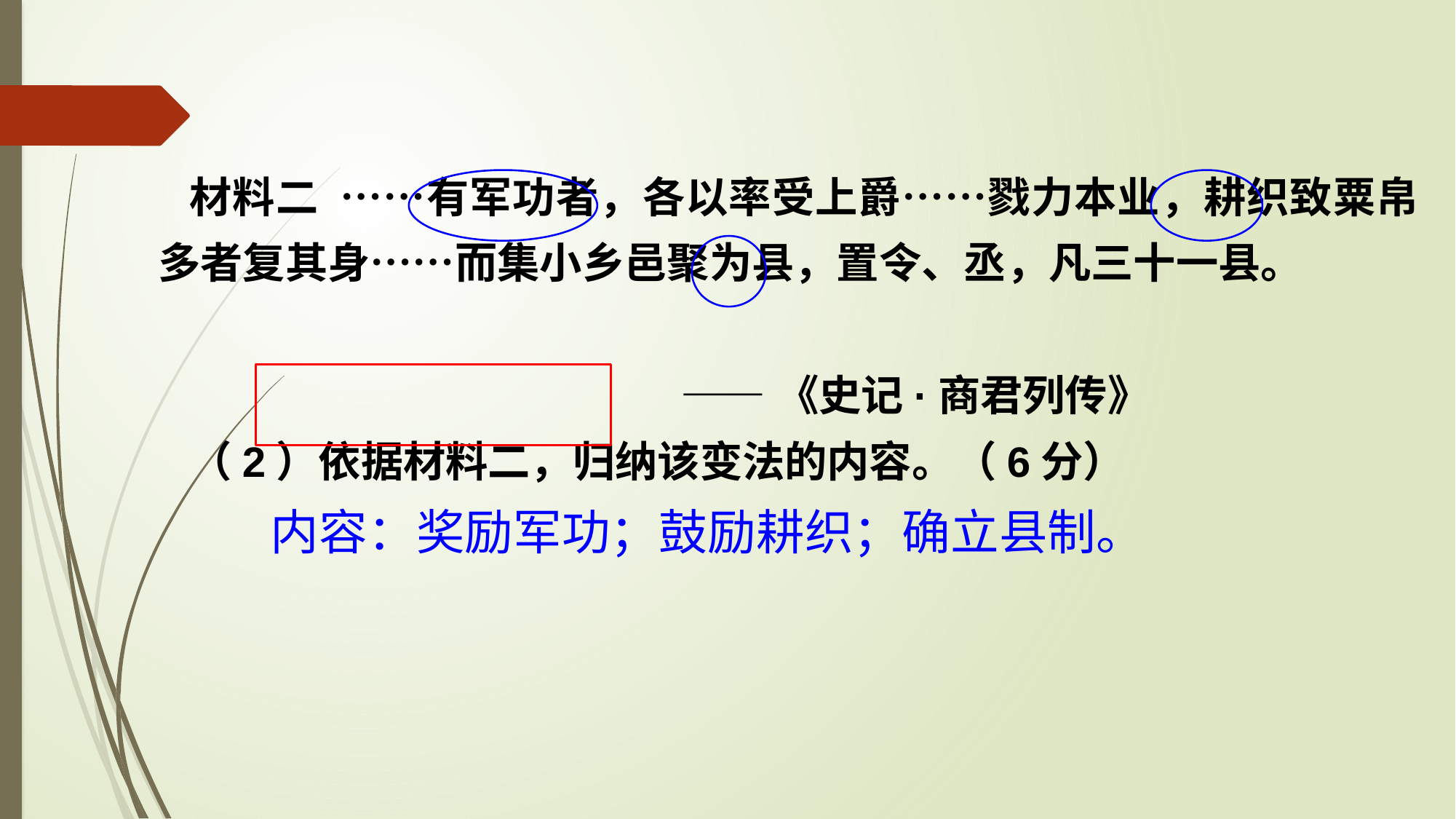

材料二  ……有军功者，各以率受上爵……戮力本业，耕织致粟帛多者复其身……而集小乡邑聚为县，置令、丞，凡三十一县。
                                                   ——《史记·商君列传》
（2）依据材料二，归纳该变法的内容。（6分）

内容：奖励军功；鼓励耕织；确立县制。